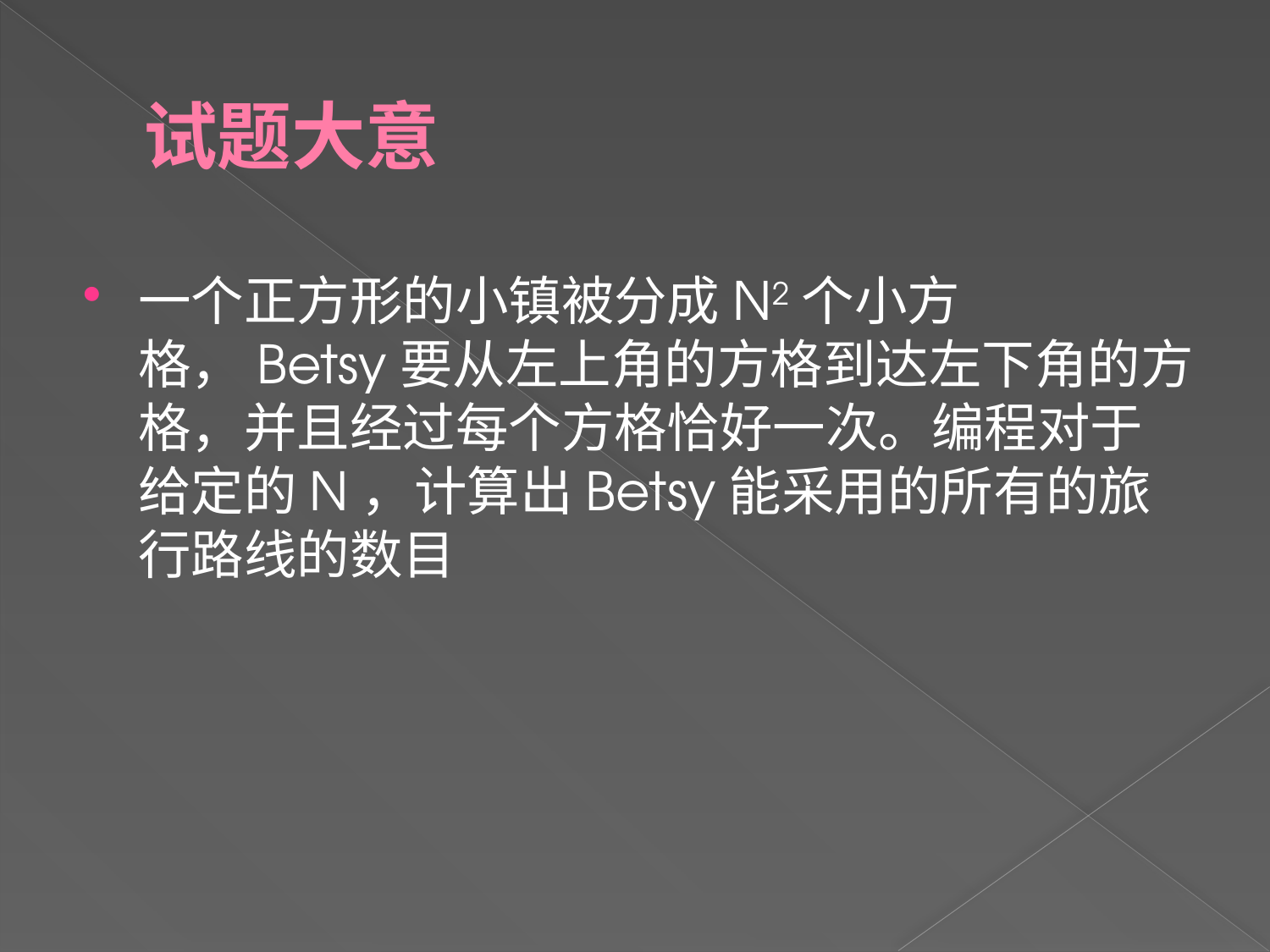

# 试题大意
一个正方形的小镇被分成N2个小方格，Betsy要从左上角的方格到达左下角的方格，并且经过每个方格恰好一次。编程对于给定的N，计算出Betsy能采用的所有的旅行路线的数目